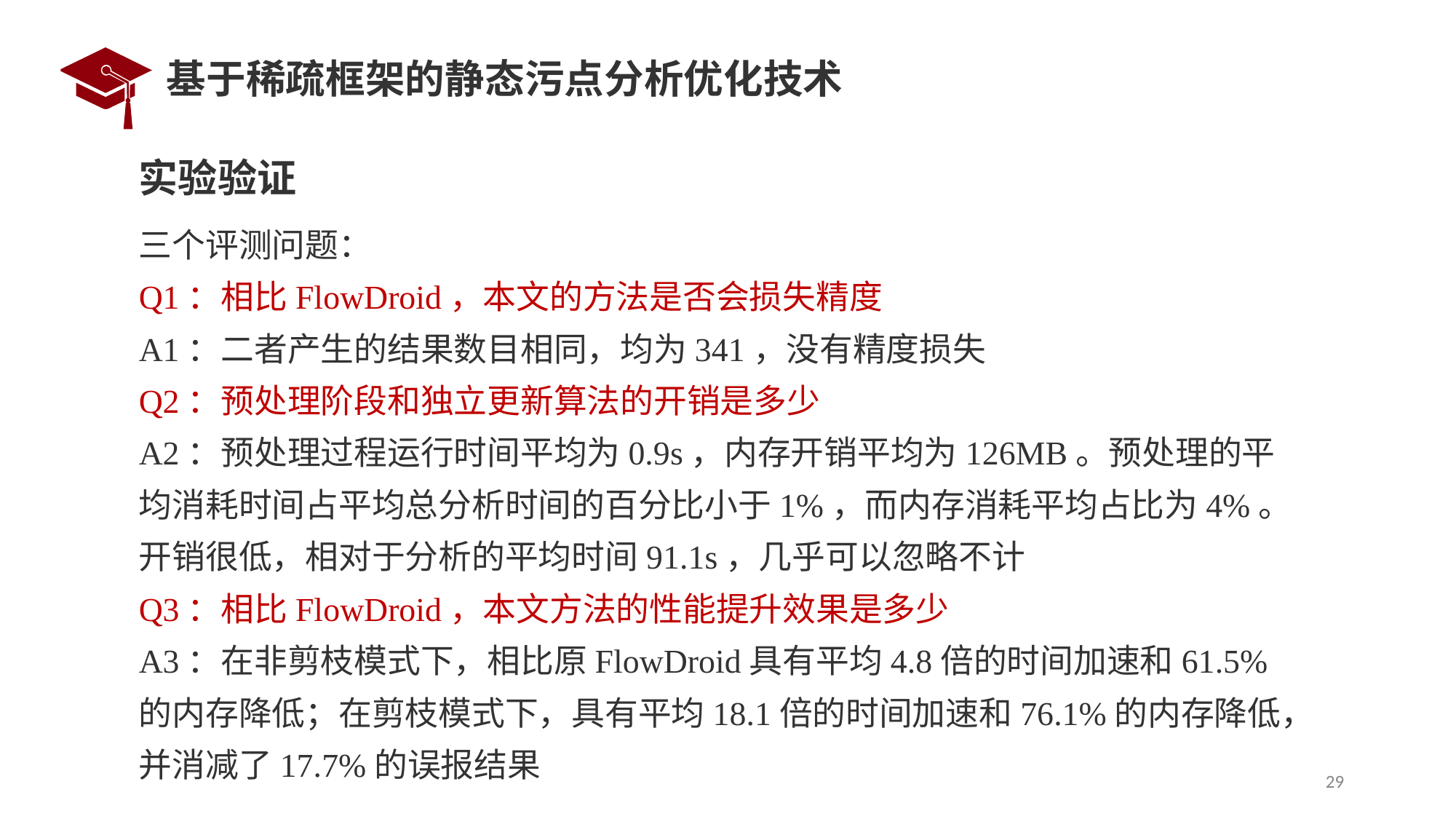

# 基于稀疏框架的静态污点分析优化技术
实验验证
三个评测问题：
Q1：相比FlowDroid，本文的方法是否会损失精度
A1：二者产生的结果数目相同，均为341，没有精度损失
Q2：预处理阶段和独立更新算法的开销是多少
A2：预处理过程运行时间平均为0.9s，内存开销平均为126MB。预处理的平均消耗时间占平均总分析时间的百分比小于1%，而内存消耗平均占比为4%。开销很低，相对于分析的平均时间91.1s，几乎可以忽略不计
Q3：相比FlowDroid，本文方法的性能提升效果是多少
A3：在非剪枝模式下，相比原FlowDroid具有平均4.8倍的时间加速和61.5%的内存降低；在剪枝模式下，具有平均18.1倍的时间加速和76.1%的内存降低，并消减了17.7%的误报结果
29